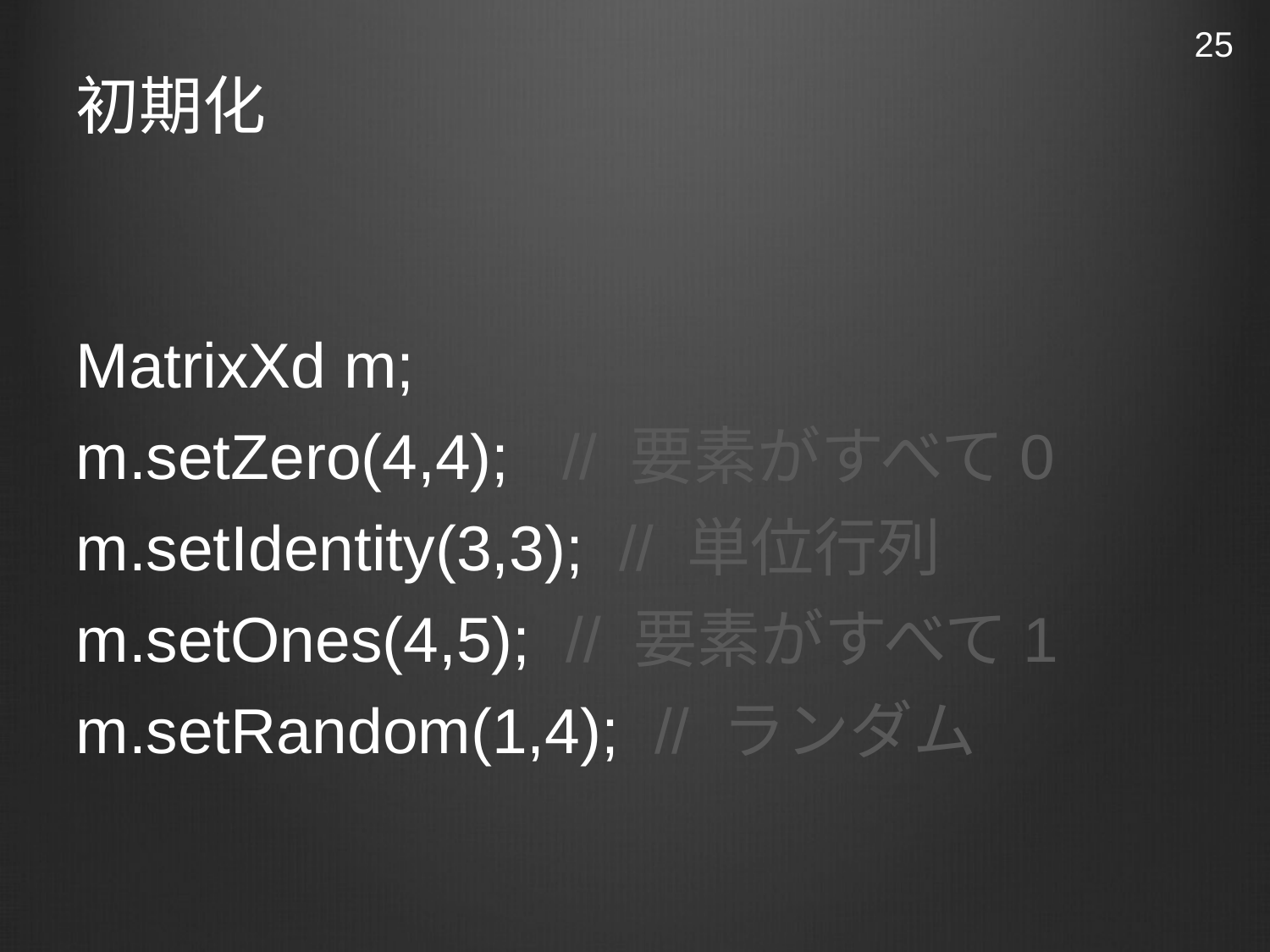

初期化
25
MatrixXd m;
m.setZero(4,4);   // 要素がすべて0
m.setIdentity(3,3);  // 単位行列
m.setOnes(4,5);  // 要素がすべて1
m.setRandom(1,4);  // ランダム